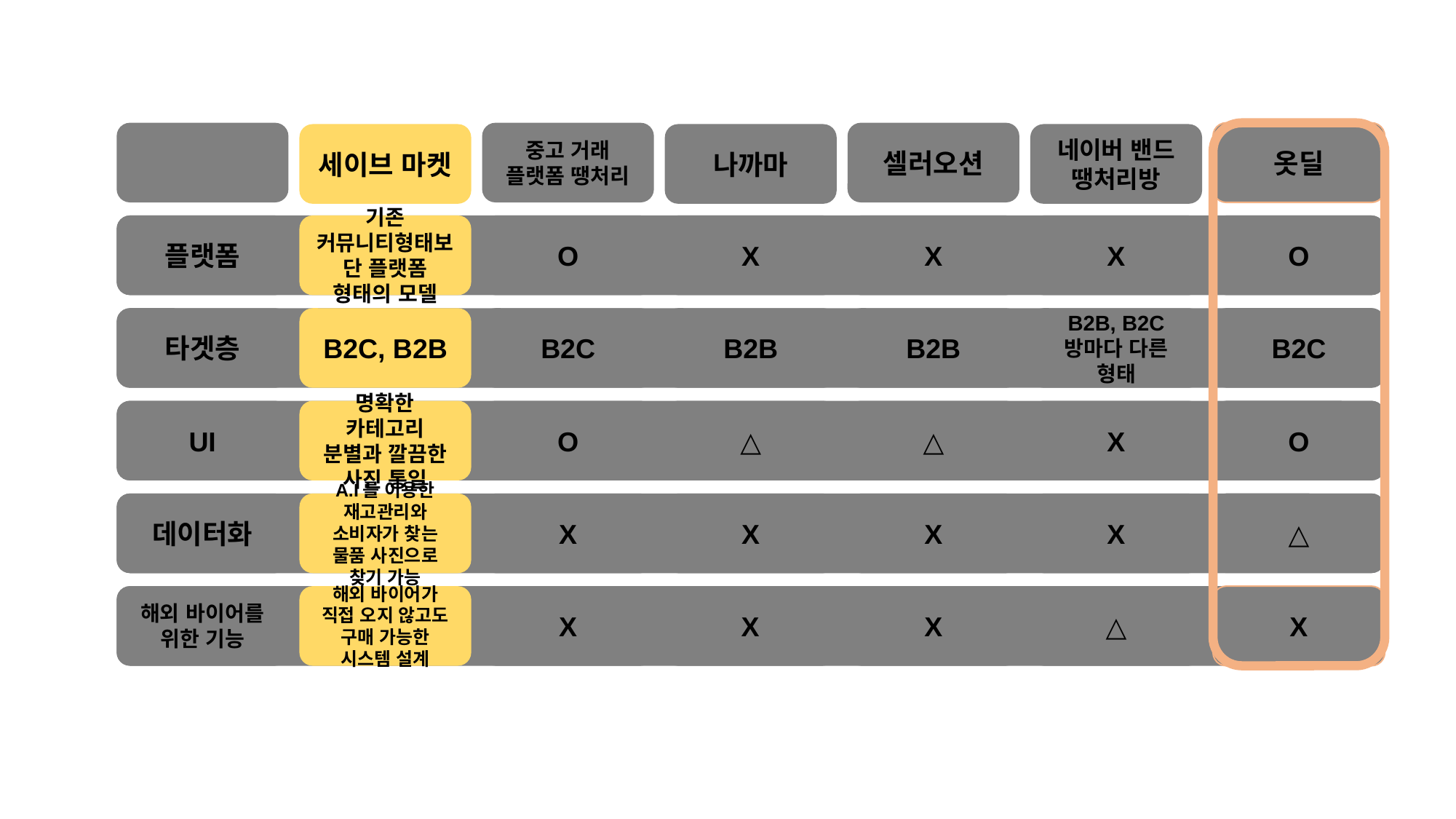

셀러오션

중고 거래
플랫폼 땡처리
세이브 마켓
나까마
네이버 밴드 땡처리방
X

플랫폼
기존 커뮤니티형태보단 플랫폼 형태의 모델
O
X
X
타겟층
B2C
B2B
B2B
B2B, B2C 방마다 다른 형태

B2C, B2B
UI
O
△
△
X

명확한 카테고리 분별과 깔끔한 사진 통일
데이터화
X
X
X
X

A.I를 이용한 재고관리와 소비자가 찾는 물품 사진으로 찾기 가능
X
X
X
△

해외 바이어를 위한 기능
해외 바이어가 직접 오지 않고도 구매 가능한 시스템 설계
옷딜
O
B2C
O
△
X